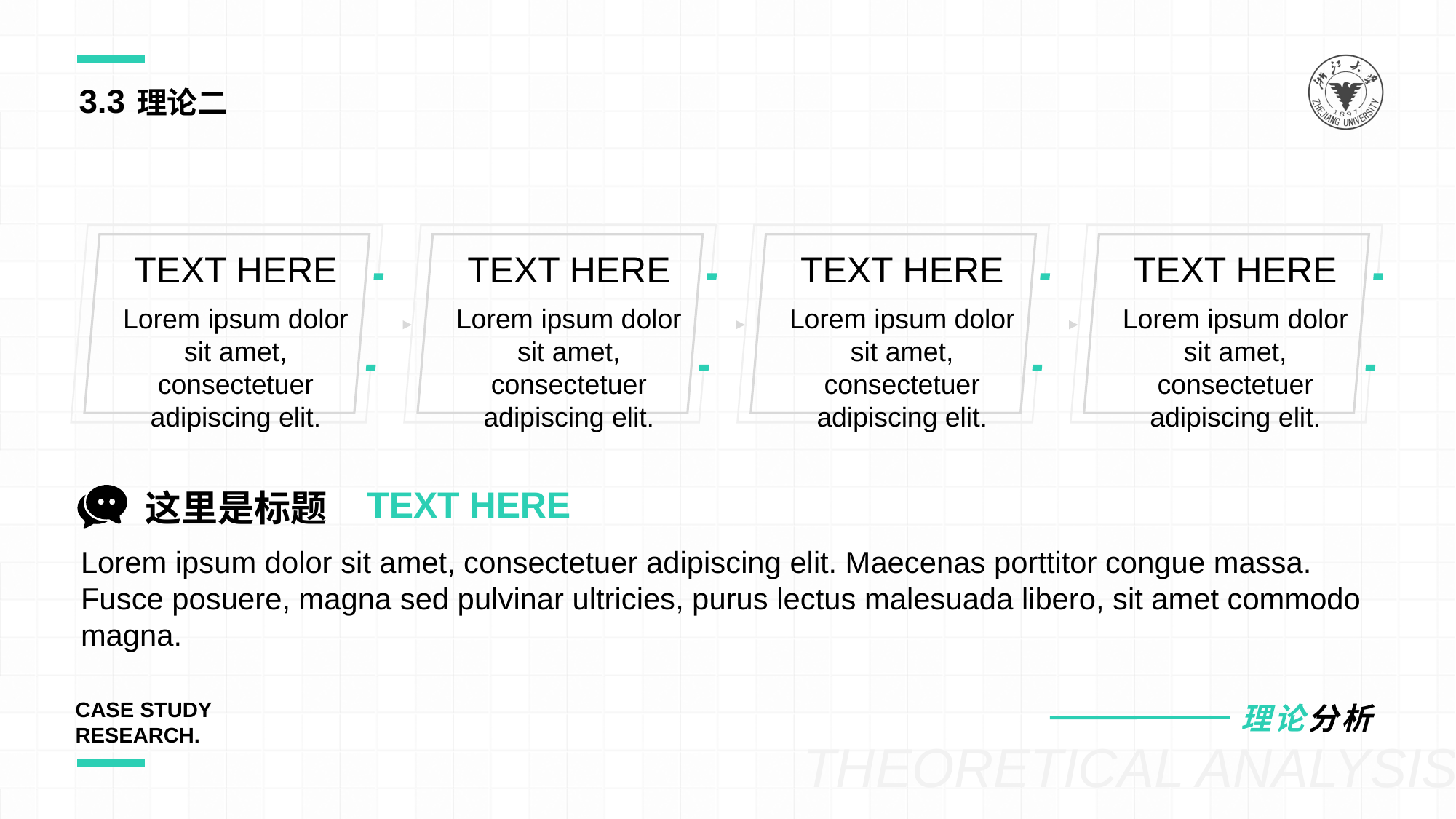

3.3
理论二

TEXT HERE
Lorem ipsum dolor sit amet, consectetuer adipiscing elit.

TEXT HERE
Lorem ipsum dolor sit amet, consectetuer adipiscing elit.

TEXT HERE
Lorem ipsum dolor sit amet, consectetuer adipiscing elit.

TEXT HERE
Lorem ipsum dolor sit amet, consectetuer adipiscing elit.
TEXT HERE
这里是标题

Lorem ipsum dolor sit amet, consectetuer adipiscing elit. Maecenas porttitor congue massa. Fusce posuere, magna sed pulvinar ultricies, purus lectus malesuada libero, sit amet commodo magna.
CASE STUDY
RESEARCH.
理论分析
THEORETICAL ANALYSIS